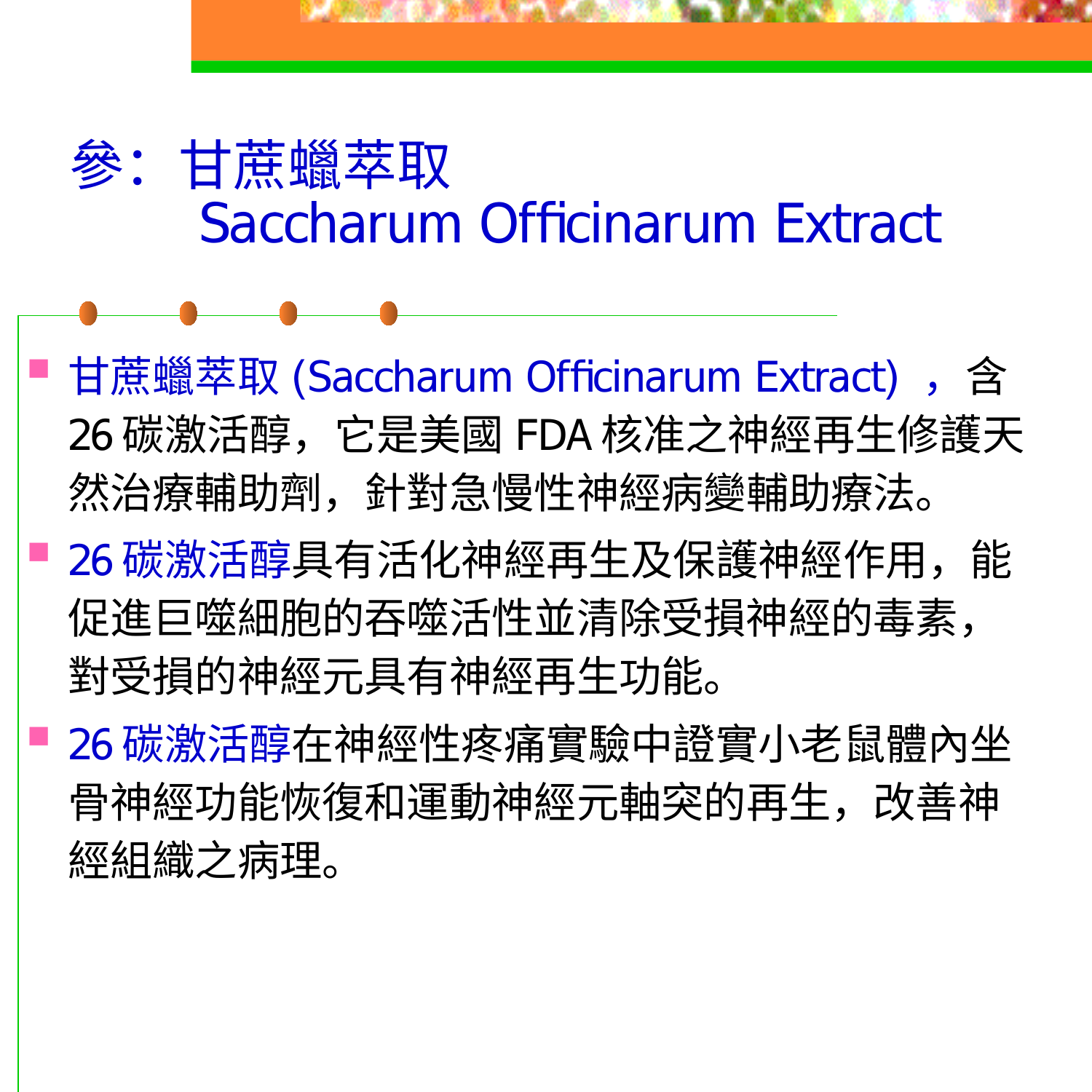

參：甘蔗蠟萃取
       Saccharum Officinarum Extract
甘蔗蠟萃取(Saccharum Officinarum Extract) ，含26碳激活醇，它是美國FDA核准之神經再生修護天然治療輔助劑，針對急慢性神經病變輔助療法。
26碳激活醇具有活化神經再生及保護神經作用，能促進巨噬細胞的吞噬活性並清除受損神經的毒素，對受損的神經元具有神經再生功能。
26碳激活醇在神經性疼痛實驗中證實小老鼠體內坐骨神經功能恢復和運動神經元軸突的再生，改善神經組織之病理。
18